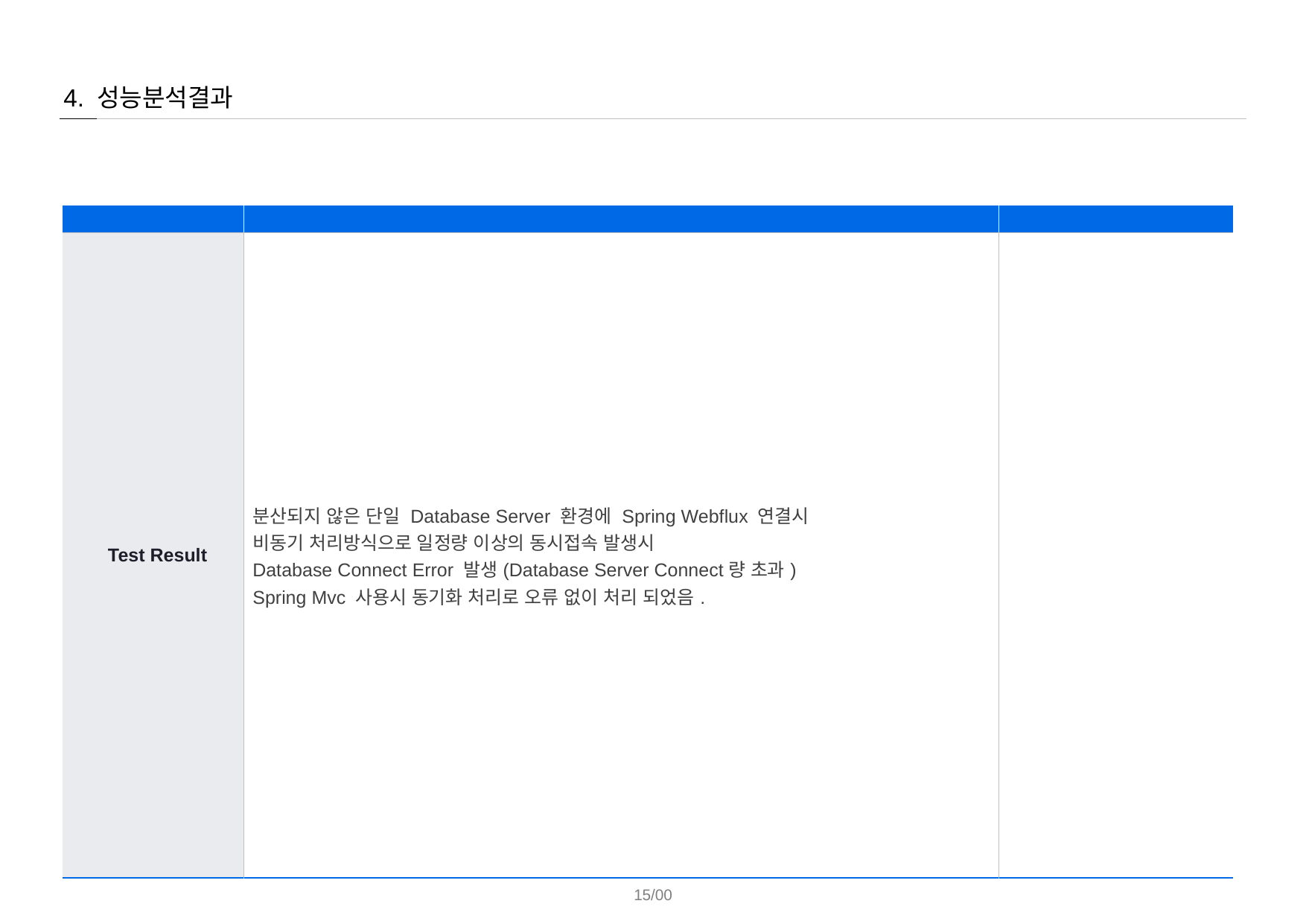

4. 성능분석결과
| 구분 | 내용 | 비고 |
| --- | --- | --- |
| Test Result | 분산되지 않은 단일 Database Server 환경에 Spring Webflux 연결시 비동기 처리방식으로 일정량 이상의 동시접속 발생시 Database Connect Error 발생(Database Server Connect량 초과) Spring Mvc 사용시 동기화 처리로 오류 없이 처리 되었음. |  |